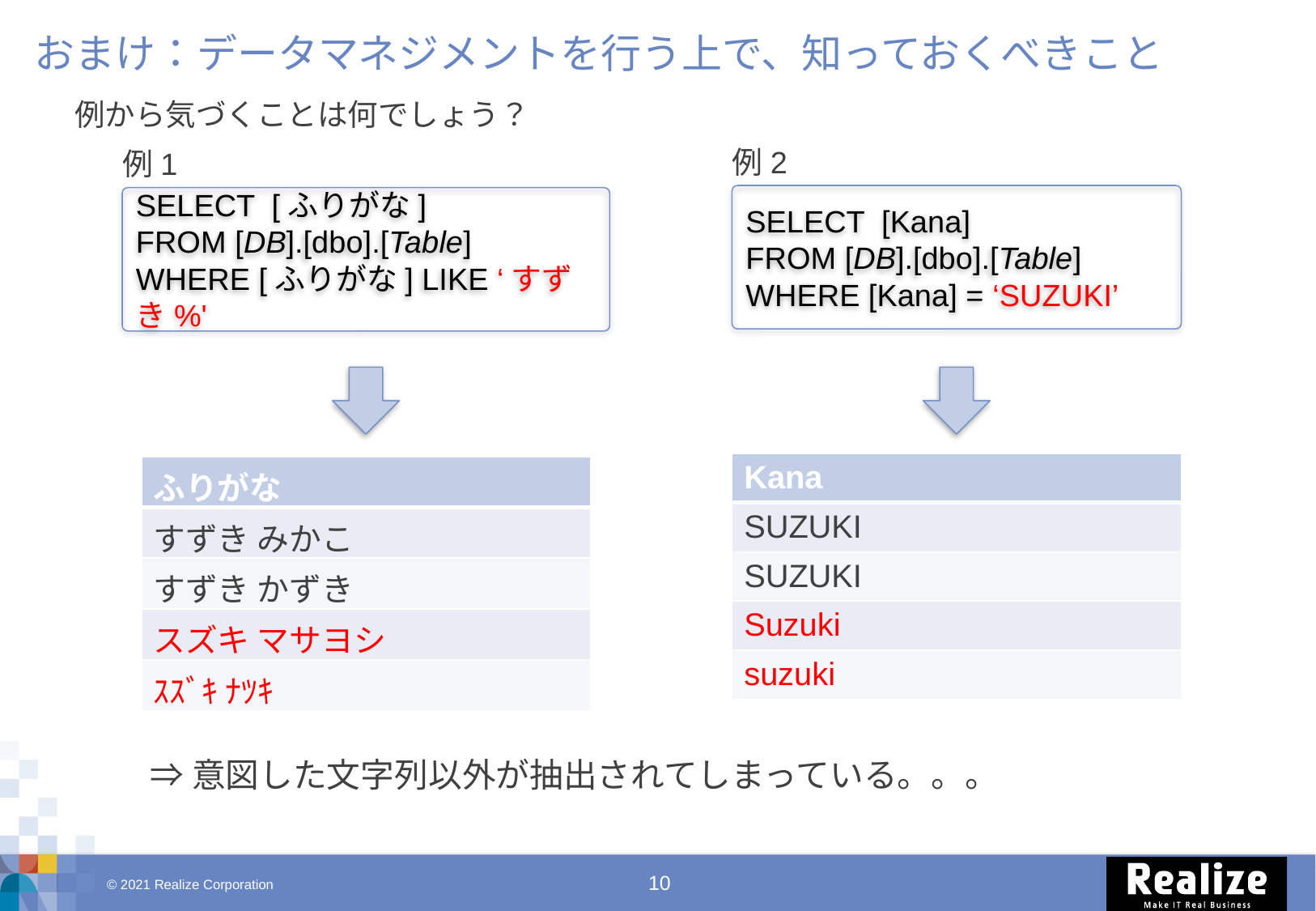

おまけ：データマネジメントを行う上で、知っておくべきこと
例から気づくことは何でしょう？
例2
例1
SELECT  [Kana]
FROM [DB].[dbo].[Table]
WHERE [Kana] = ‘SUZUKI’
SELECT  [ふりがな]
FROM [DB].[dbo].[Table]
WHERE [ふりがな] LIKE ‘すずき%'

| Kana |
| --- |
| SUZUKI |
| SUZUKI |
| Suzuki |
| suzuki |
| ふりがな |
| --- |
| すずき みかこ |
| すずき かずき |
| スズキ マサヨシ |
| ｽｽﾞｷ ﾅﾂｷ |
⇒意図した文字列以外が抽出されてしまっている。。。